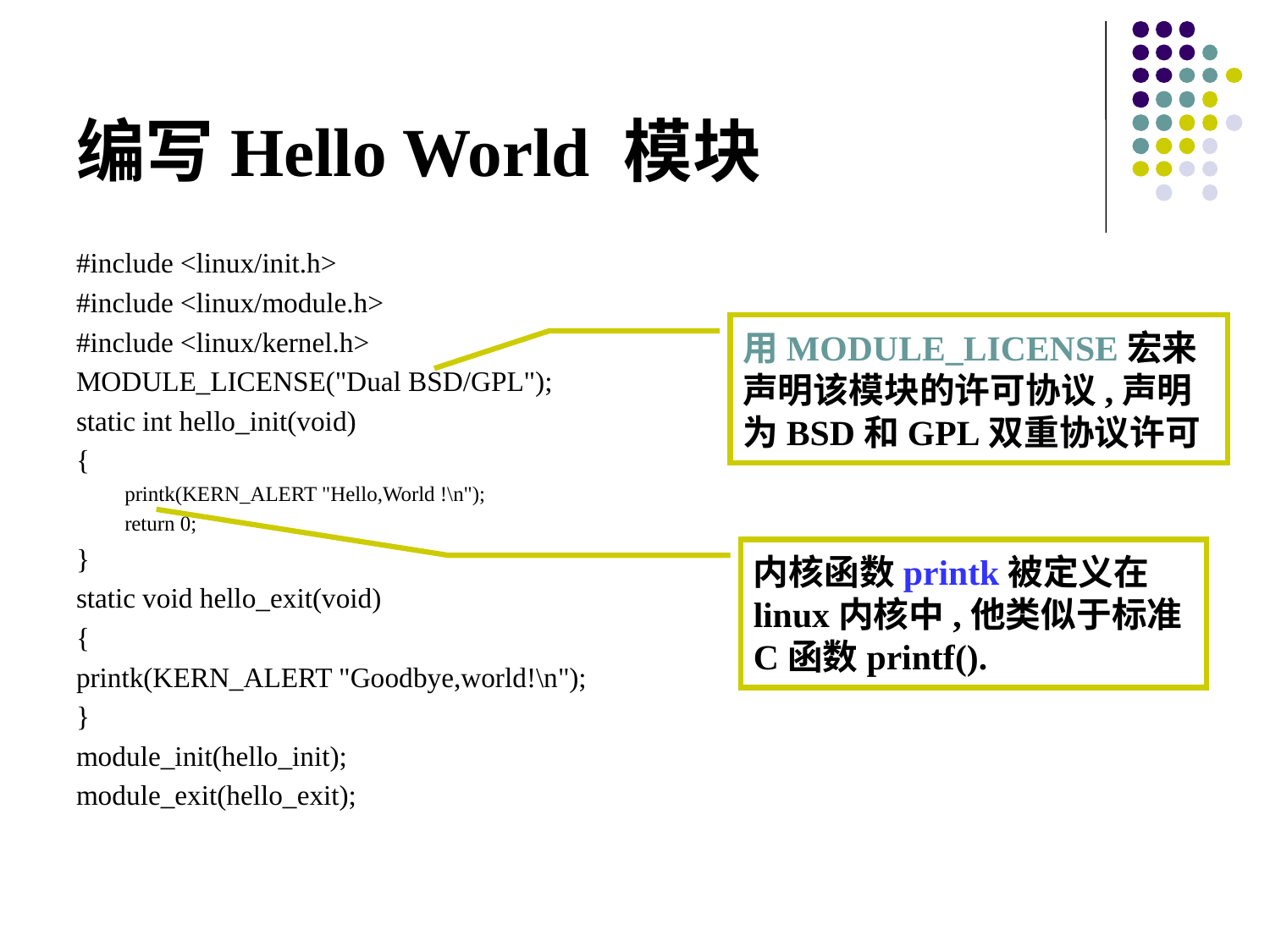

# 编写Hello World 模块
#include <linux/init.h>
#include <linux/module.h>
#include <linux/kernel.h>
MODULE_LICENSE("Dual BSD/GPL");
static int hello_init(void)
{
printk(KERN_ALERT "Hello,World !\n");
return 0;
}
static void hello_exit(void)
{
printk(KERN_ALERT "Goodbye,world!\n");
}
module_init(hello_init);
module_exit(hello_exit);
用MODULE_LICENSE宏来声明该模块的许可协议,声明为BSD和GPL双重协议许可
内核函数printk被定义在linux内核中,他类似于标准C函数printf().